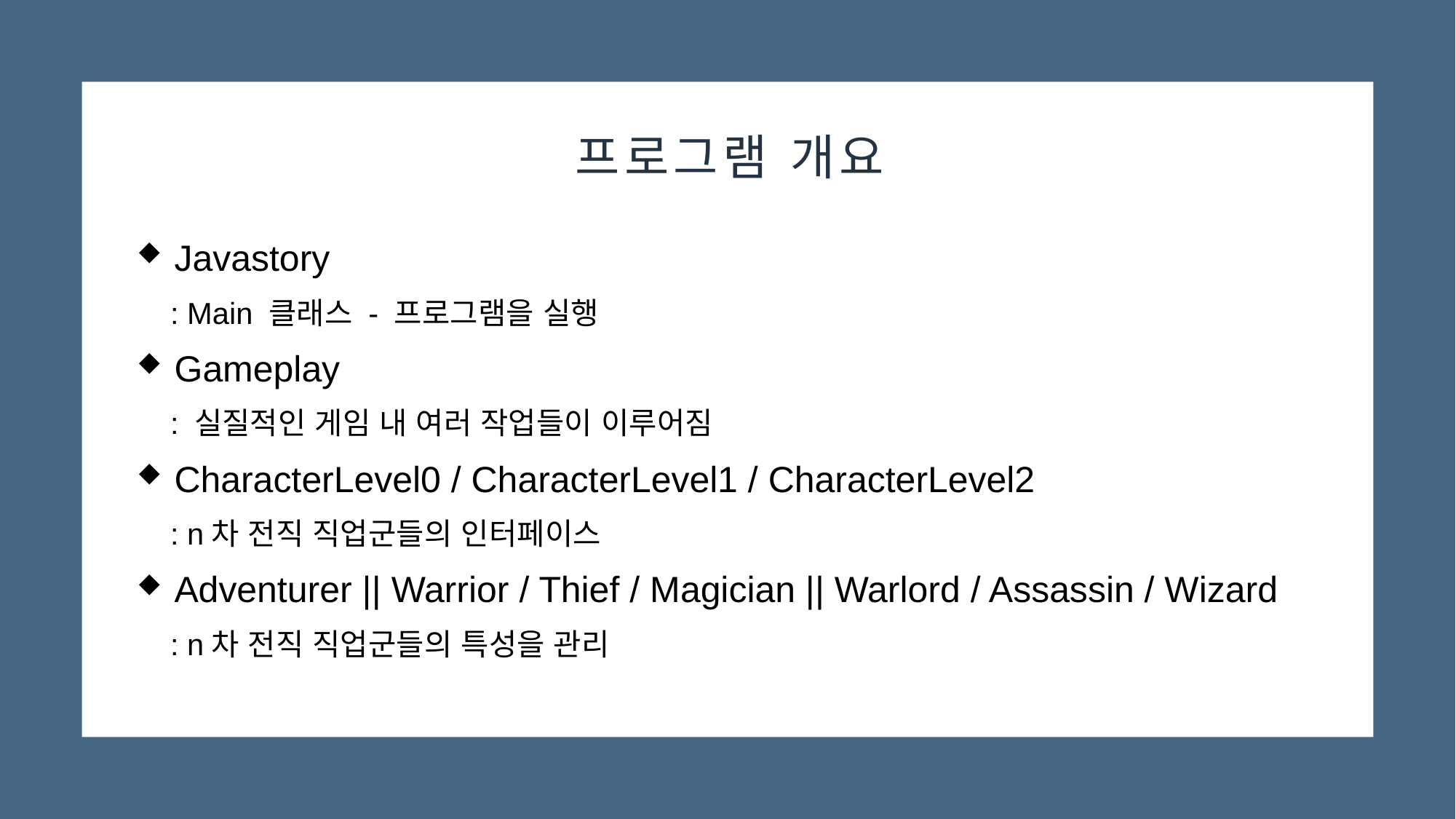

# 프로그램 개요
 Javastory
    : Main 클래스 - 프로그램을 실행
 Gameplay
    : 실질적인 게임 내 여러 작업들이 이루어짐
 CharacterLevel0 / CharacterLevel1 / CharacterLevel2
    : n차 전직 직업군들의 인터페이스
 Adventurer || Warrior / Thief / Magician || Warlord / Assassin / Wizard
    : n차 전직 직업군들의 특성을 관리